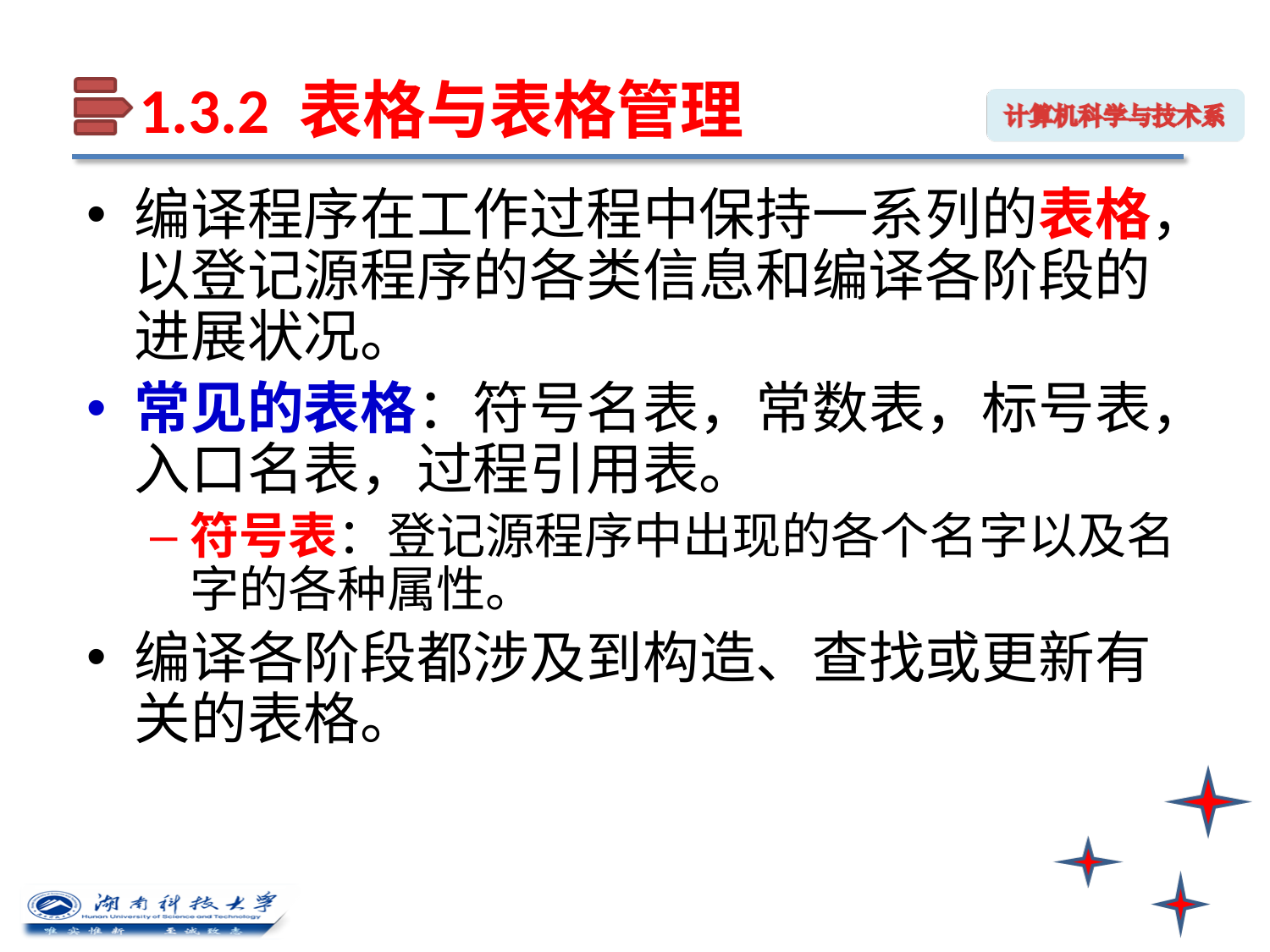

# 1.3.2 表格与表格管理
编译程序在工作过程中保持一系列的表格，以登记源程序的各类信息和编译各阶段的进展状况。
常见的表格：符号名表，常数表，标号表，入口名表，过程引用表。
符号表：登记源程序中出现的各个名字以及名字的各种属性。
编译各阶段都涉及到构造、查找或更新有关的表格。